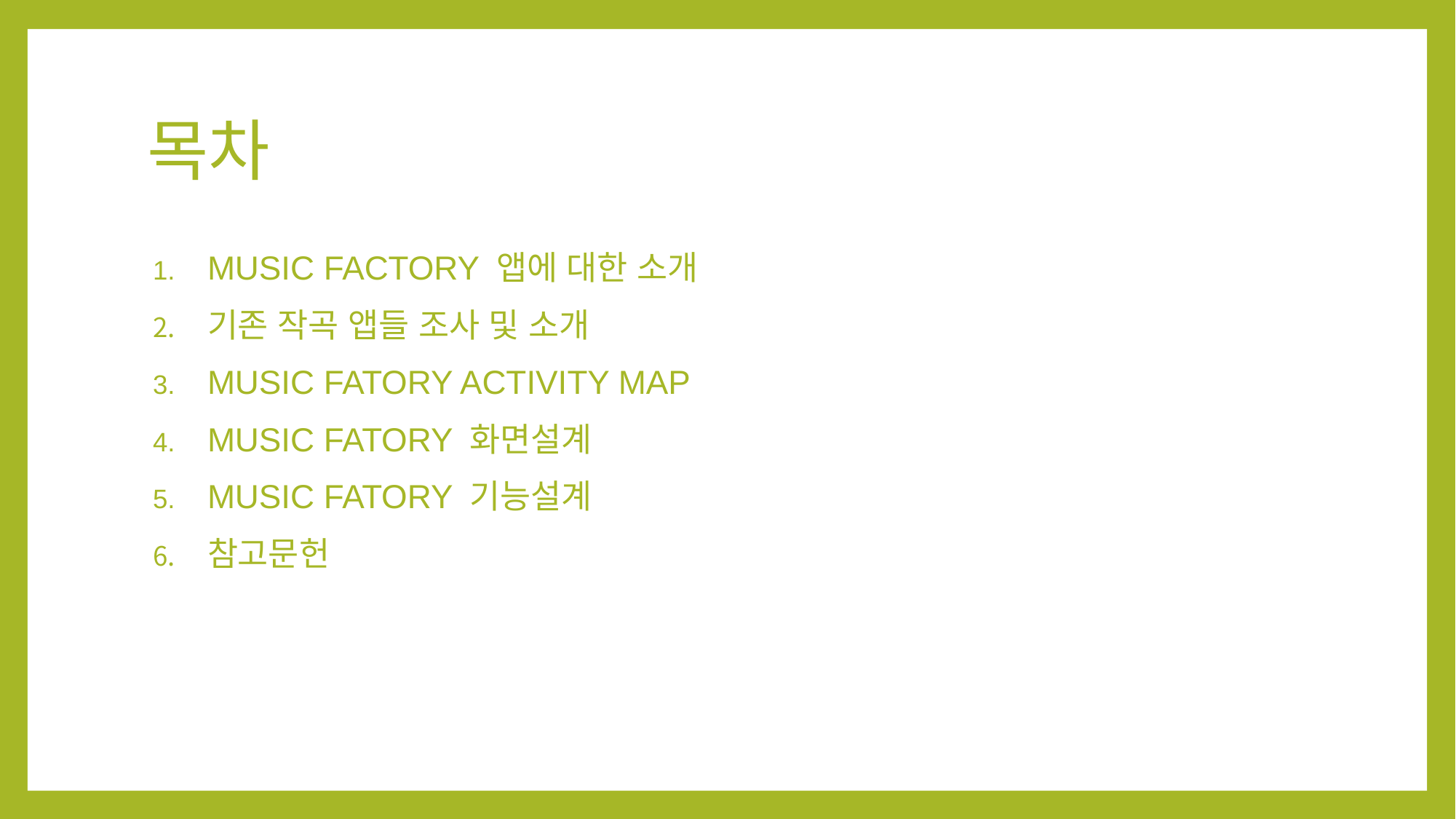

# 목차
MUSIC FACTORY 앱에 대한 소개
기존 작곡 앱들 조사 및 소개
MUSIC FATORY ACTIVITY MAP
MUSIC FATORY 화면설계
MUSIC FATORY 기능설계
참고문헌